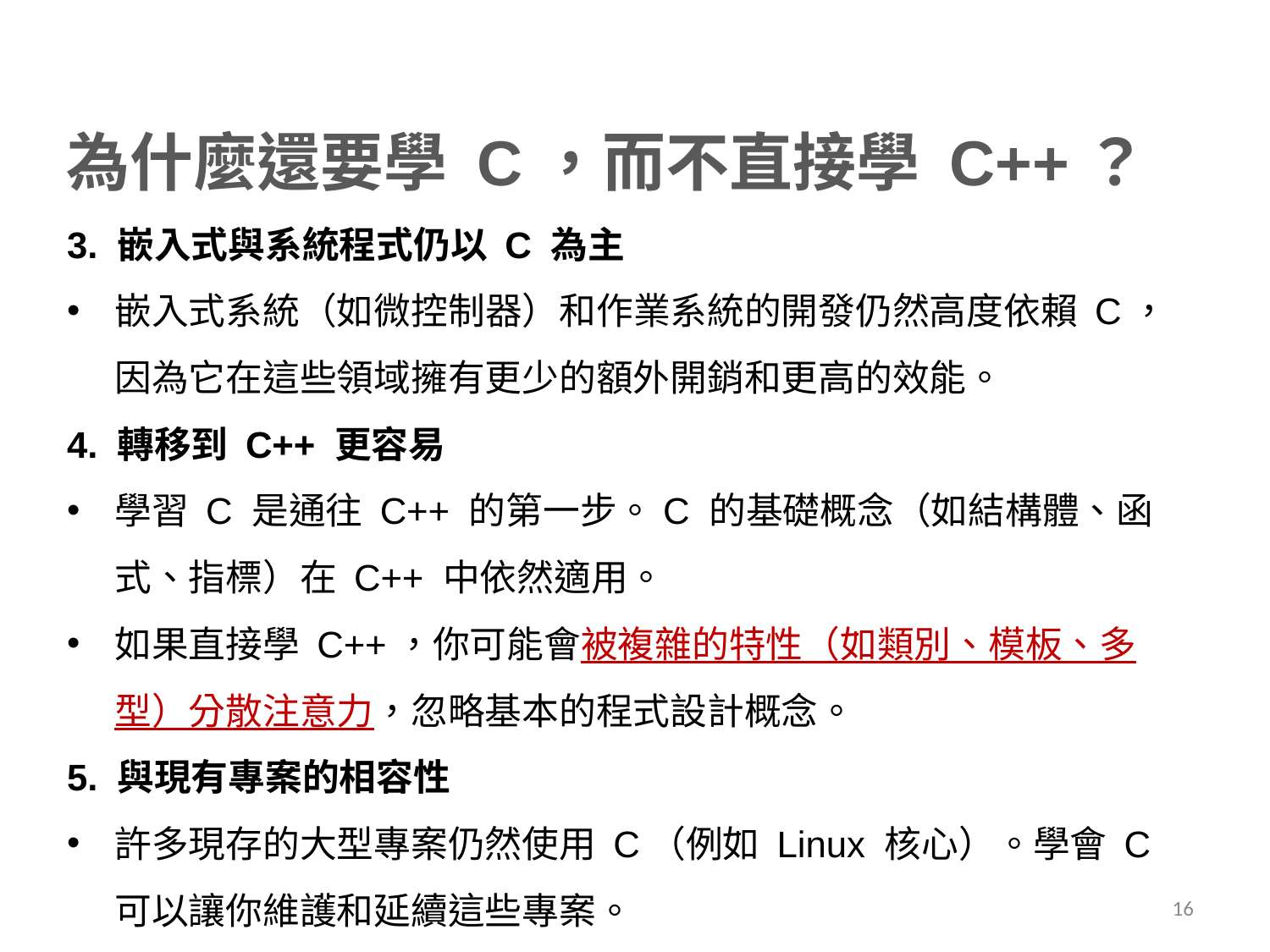

為什麼還要學 C，而不直接學 C++？
3. 嵌入式與系統程式仍以 C 為主
嵌入式系統（如微控制器）和作業系統的開發仍然高度依賴 C，因為它在這些領域擁有更少的額外開銷和更高的效能。
4. 轉移到 C++ 更容易
學習 C 是通往 C++ 的第一步。C 的基礎概念（如結構體、函式、指標）在 C++ 中依然適用。
如果直接學 C++，你可能會被複雜的特性（如類別、模板、多型）分散注意力，忽略基本的程式設計概念。
5. 與現有專案的相容性
許多現存的大型專案仍然使用 C（例如 Linux 核心）。學會 C 可以讓你維護和延續這些專案。
16